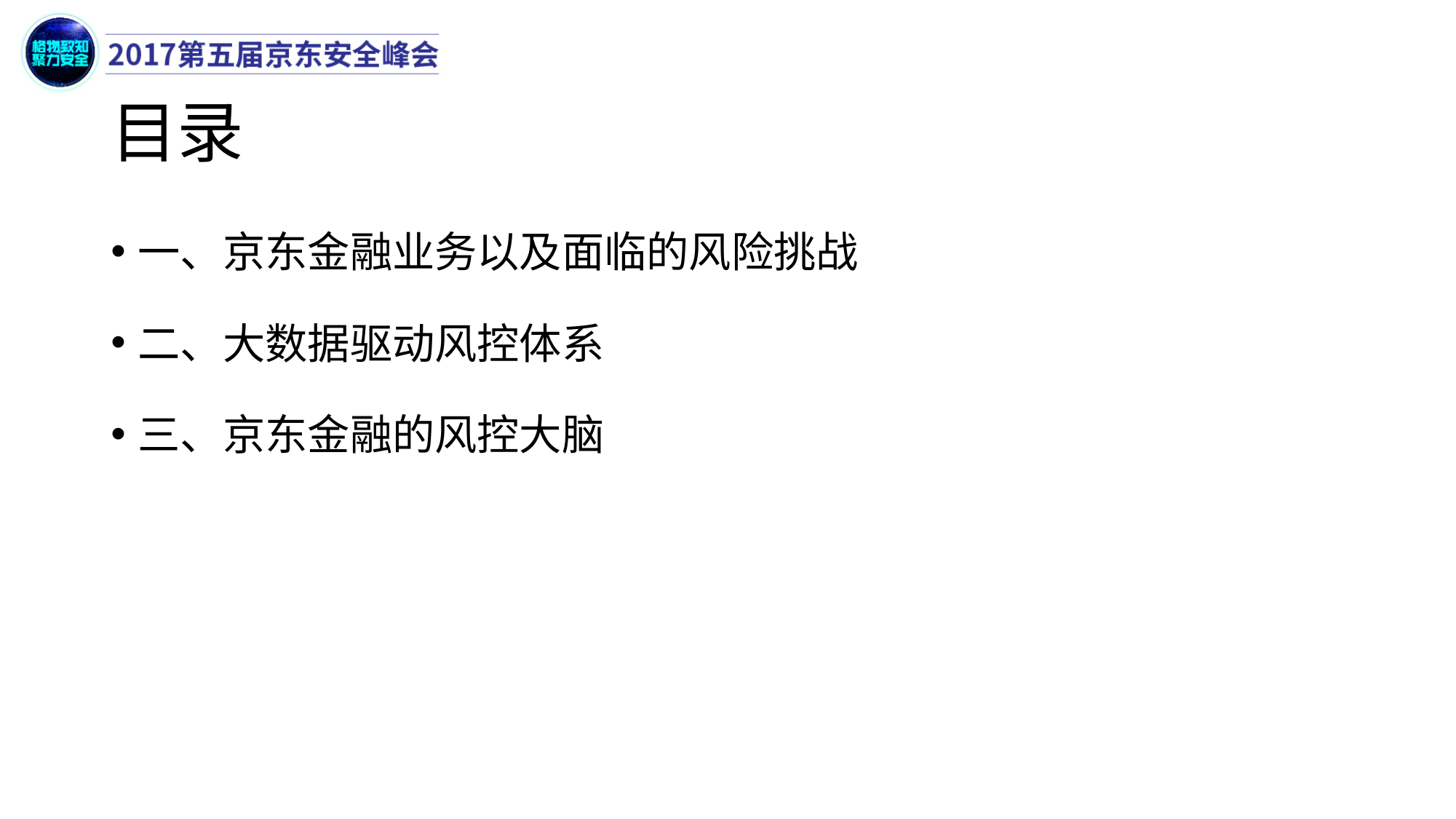

# 目录
一、京东金融业务以及面临的风险挑战
二、大数据驱动风控体系
三、京东金融的风控大脑